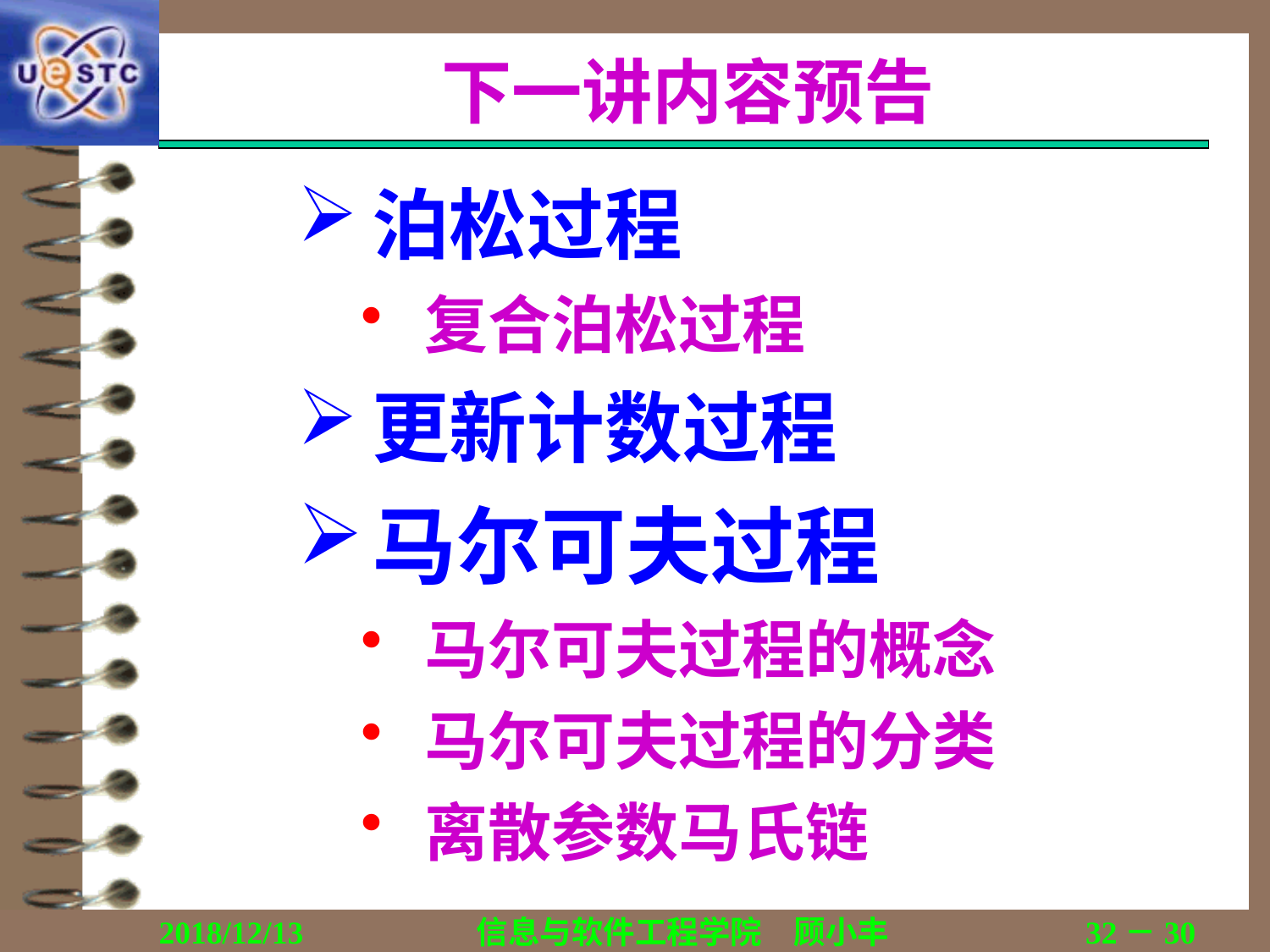

# 下一讲内容预告
泊松过程
复合泊松过程
更新计数过程
马尔可夫过程
马尔可夫过程的概念
马尔可夫过程的分类
离散参数马氏链
2018/12/13
信息与软件工程学院　顾小丰
32－30